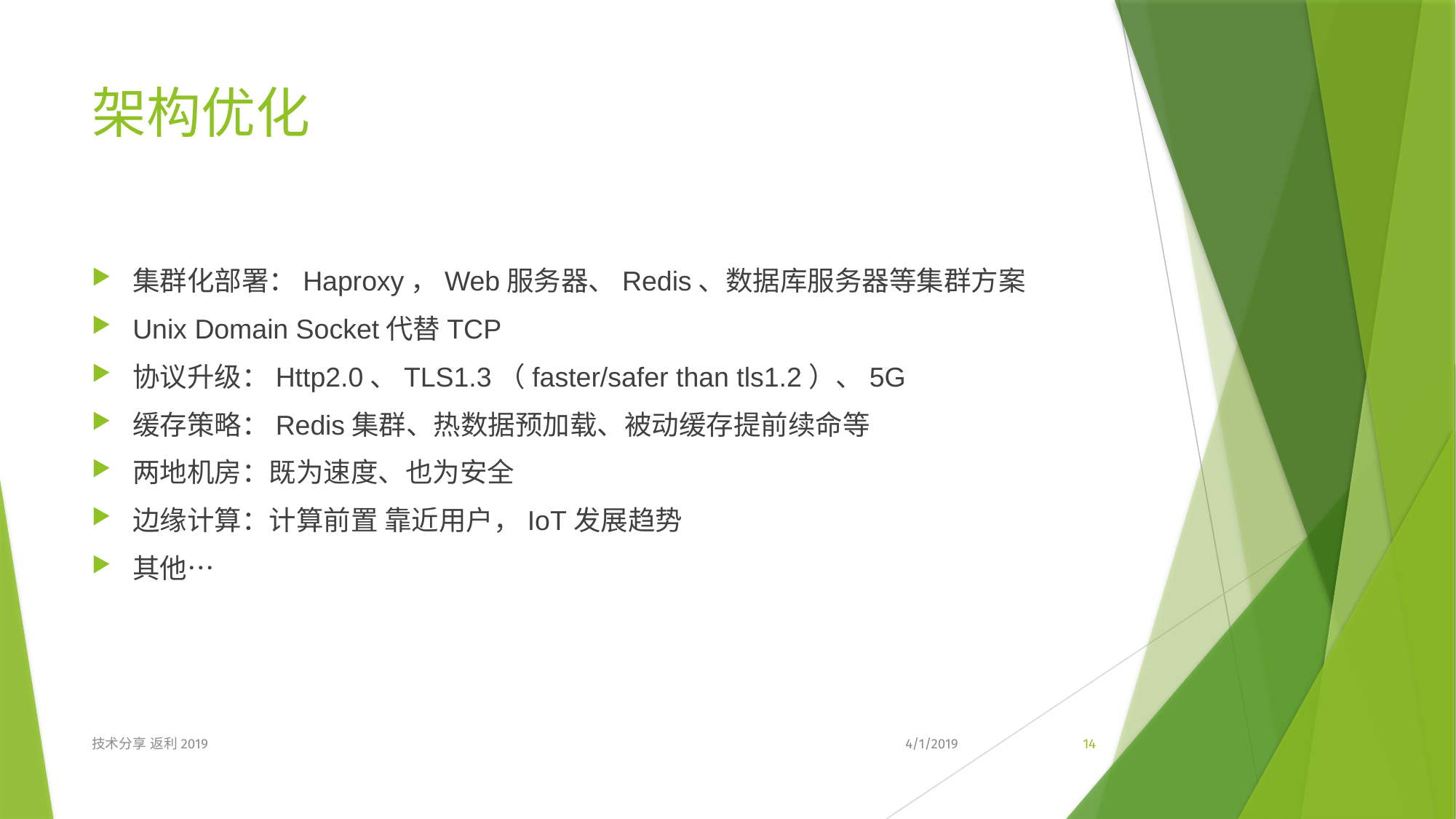

# 架构优化
集群化部署：Haproxy，Web服务器、Redis、数据库服务器等集群方案
Unix Domain Socket代替TCP
协议升级：Http2.0、TLS1.3（faster/safer than tls1.2）、5G
缓存策略：Redis集群、热数据预加载、被动缓存提前续命等
两地机房：既为速度、也为安全
边缘计算：计算前置 靠近用户，IoT发展趋势
其他…
技术分享 返利2019
4/1/2019
14